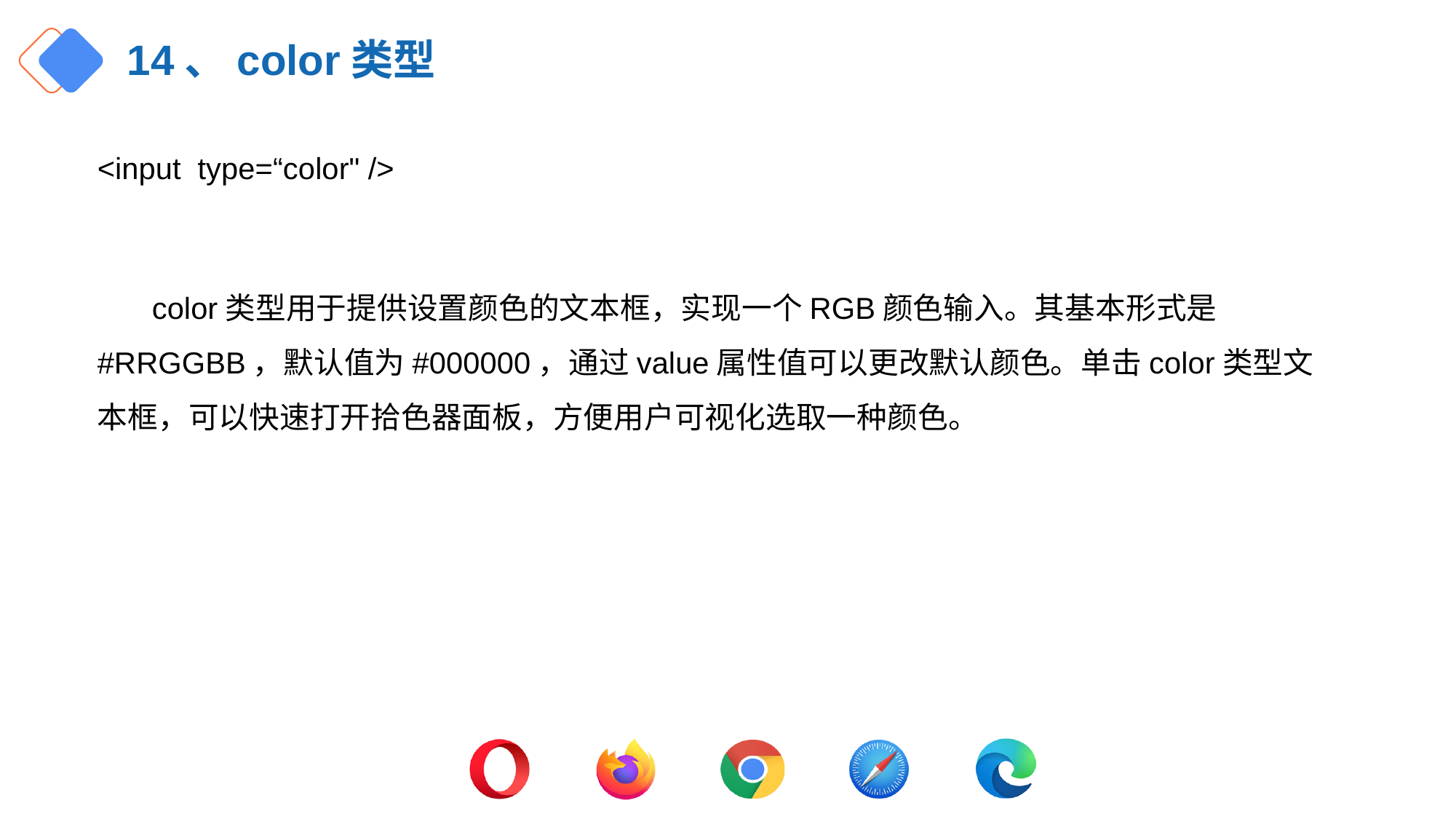

# 14、color类型

<input  type=“color" />

color类型用于提供设置颜色的文本框，实现一个RGB颜色输入。其基本形式是#RRGGBB，默认值为#000000，通过value属性值可以更改默认颜色。单击color类型文本框，可以快速打开拾色器面板，方便用户可视化选取一种颜色。